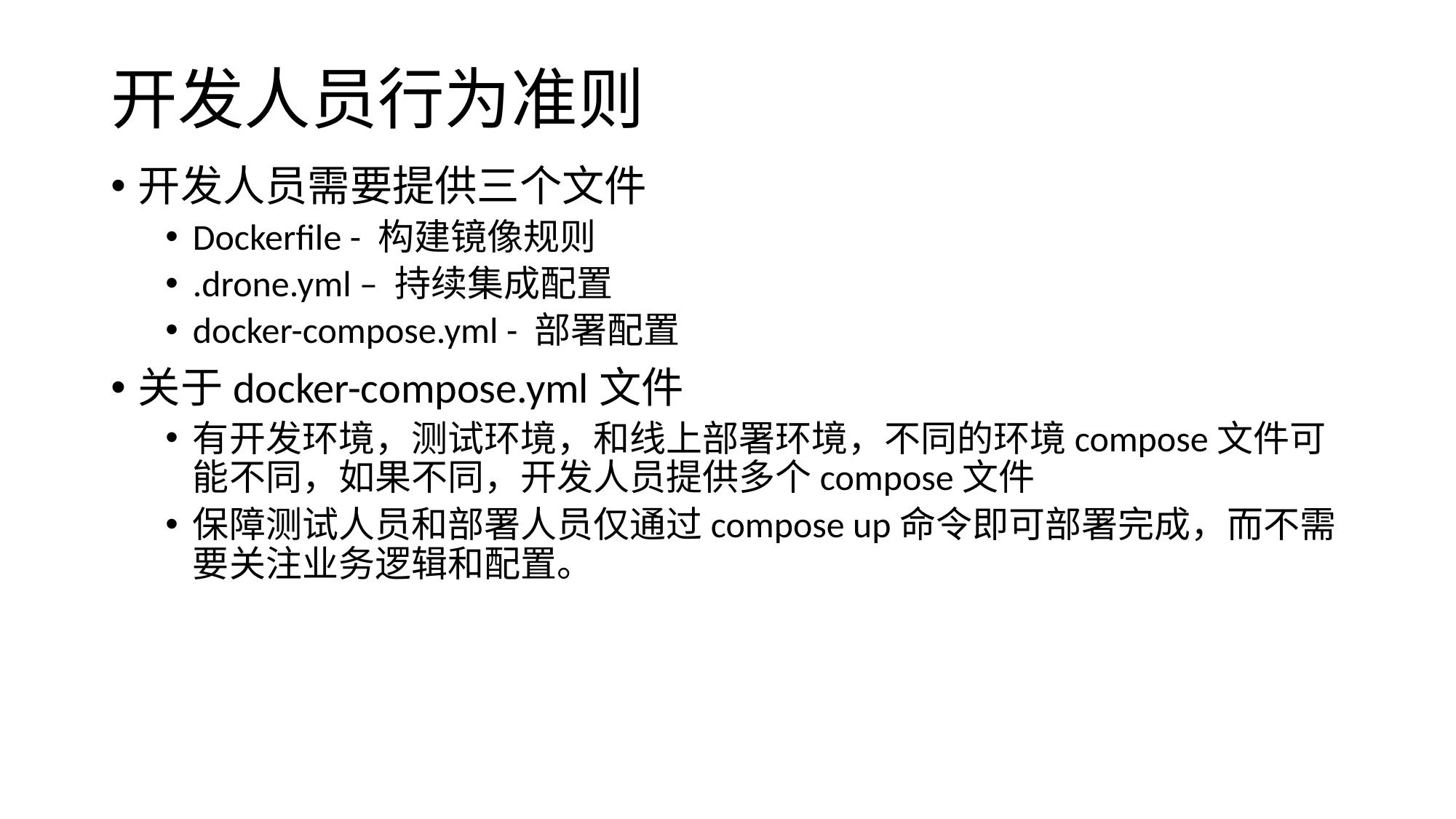

# 开发人员行为准则
开发人员需要提供三个文件
Dockerfile - 构建镜像规则
.drone.yml – 持续集成配置
docker-compose.yml - 部署配置
关于docker-compose.yml文件
有开发环境，测试环境，和线上部署环境，不同的环境compose文件可能不同，如果不同，开发人员提供多个compose文件
保障测试人员和部署人员仅通过compose up命令即可部署完成，而不需要关注业务逻辑和配置。